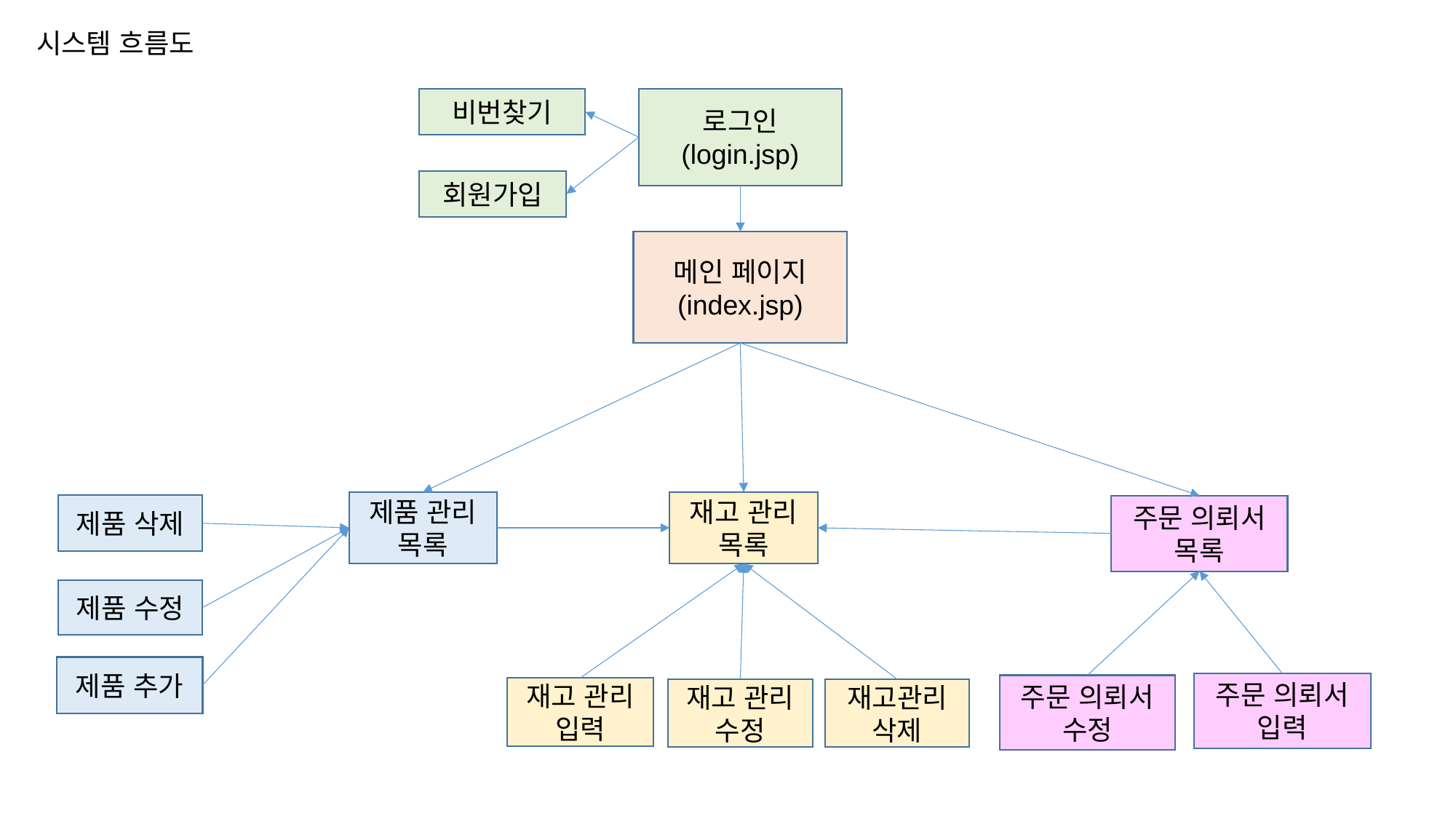

시스템 흐름도
비번찾기
로그인
(login.jsp)
회원가입
메인 페이지
(index.jsp)
제품 관리
목록
재고 관리
목록
제품 삭제
주문 의뢰서
목록
제품 수정
제품 추가
주문 의뢰서
입력
주문 의뢰서
수정
재고 관리
입력
재고 관리
수정
재고관리
삭제